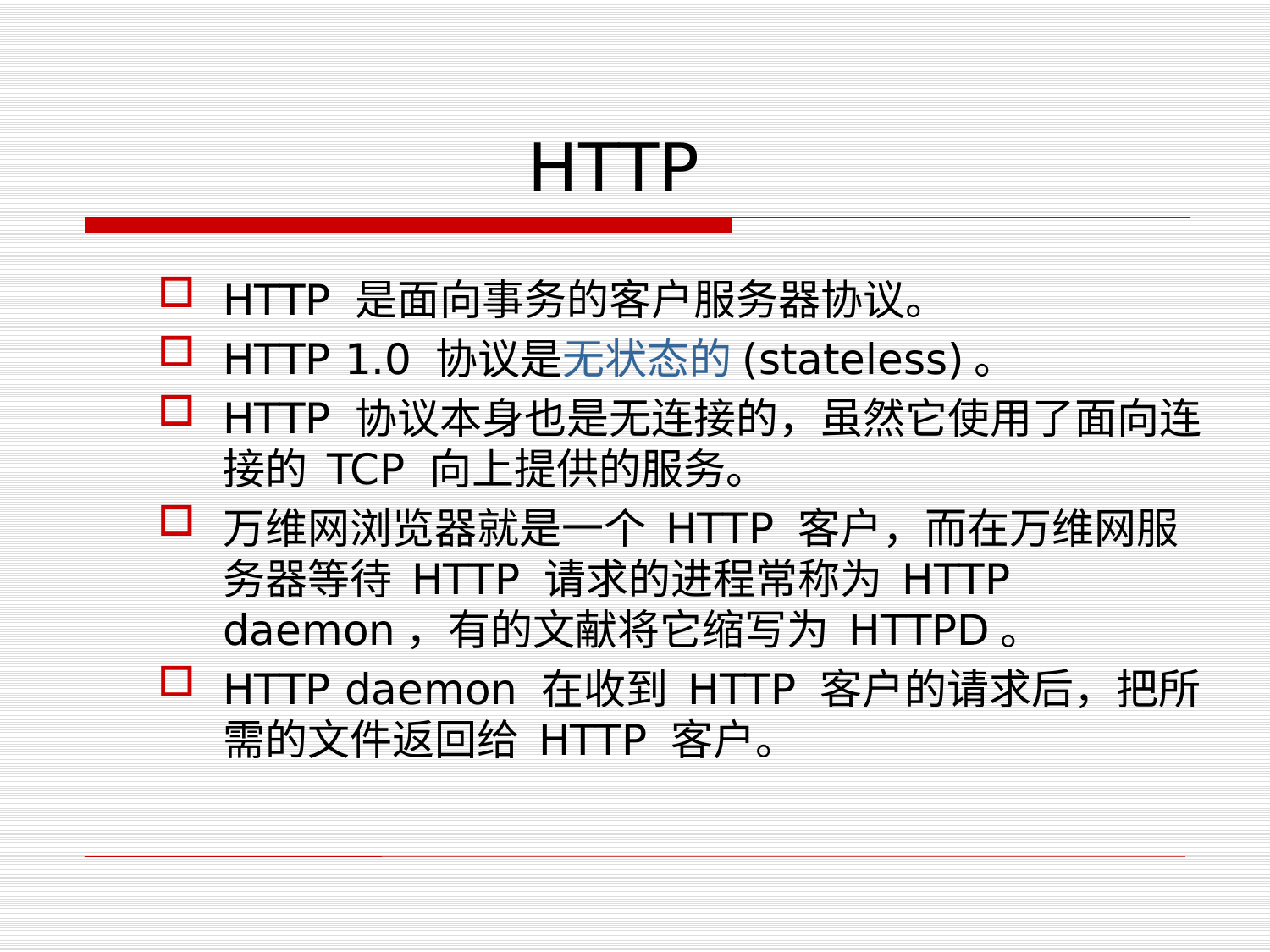

# HTTP
HTTP 是面向事务的客户服务器协议。
HTTP 1.0 协议是无状态的(stateless)。
HTTP 协议本身也是无连接的，虽然它使用了面向连接的 TCP 向上提供的服务。
万维网浏览器就是一个 HTTP 客户，而在万维网服务器等待 HTTP 请求的进程常称为 HTTP daemon，有的文献将它缩写为 HTTPD。
HTTP daemon 在收到 HTTP 客户的请求后，把所需的文件返回给 HTTP 客户。